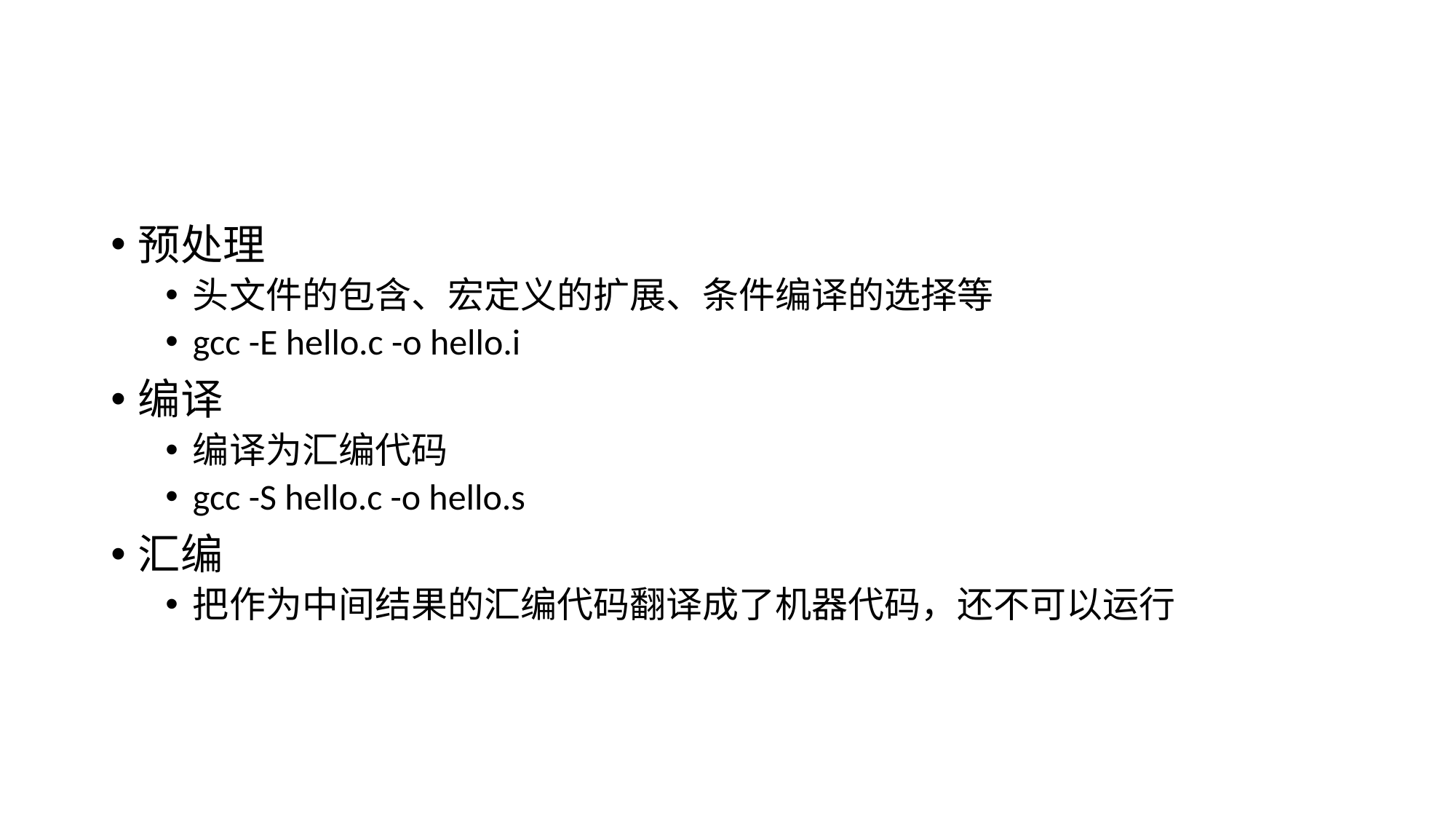

#
预处理
头文件的包含、宏定义的扩展、条件编译的选择等
gcc -E hello.c -o hello.i
编译
编译为汇编代码
gcc -S hello.c -o hello.s
汇编
把作为中间结果的汇编代码翻译成了机器代码，还不可以运行